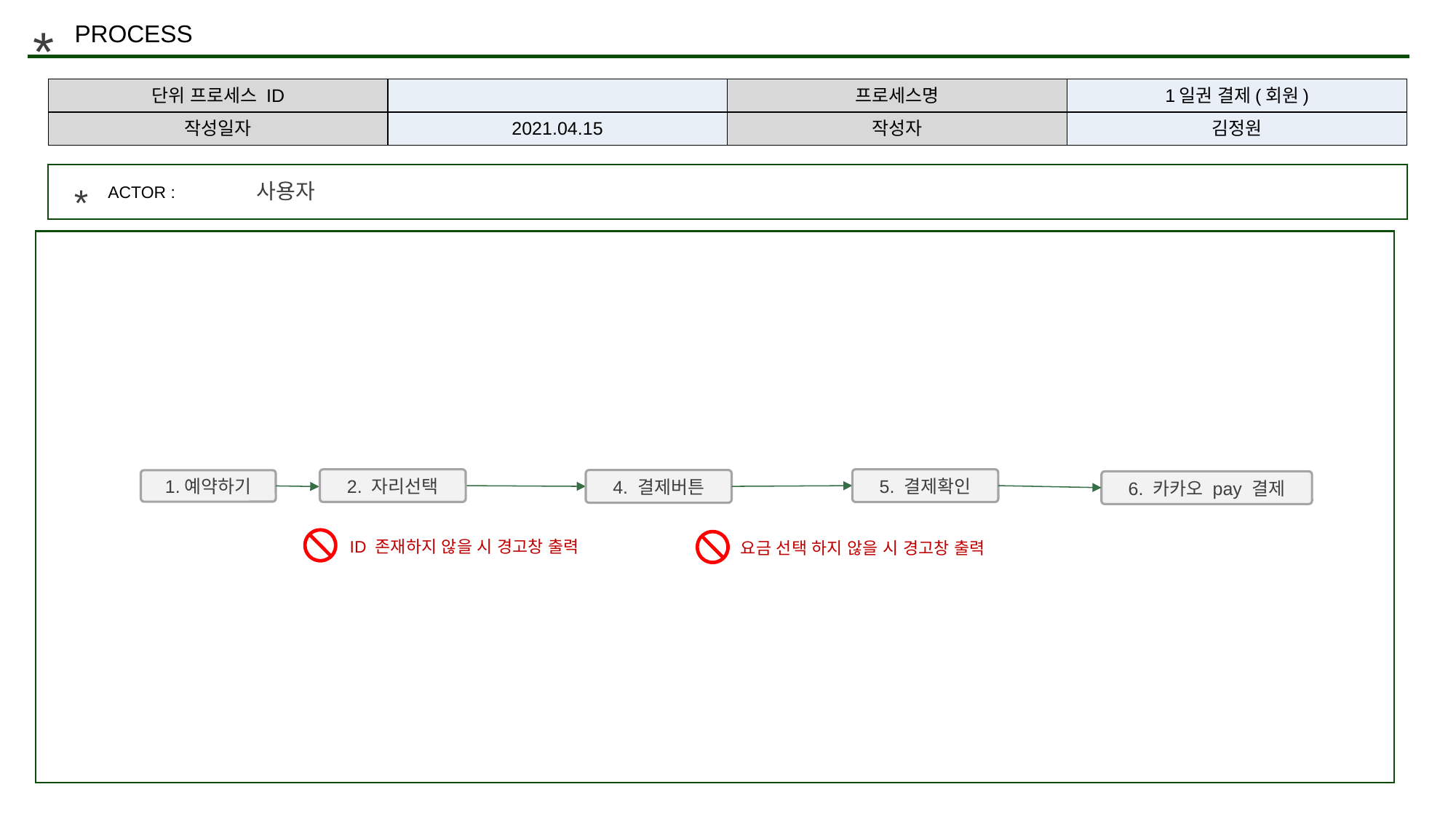

*
PROCESS
| 단위 프로세스 ID |  | 프로세스명 | 1일권 결제(회원) |
| --- | --- | --- | --- |
| 작성일자 | 2021.04.15 | 작성자 | 김정원 |

사용자
*
ACTOR :

5. 결제확인
2. 자리선택
4. 결제버튼
1.예약하기
6. 카카오 pay 결제

ID 존재하지 않을 시 경고창 출력

요금 선택 하지 않을 시 경고창 출력